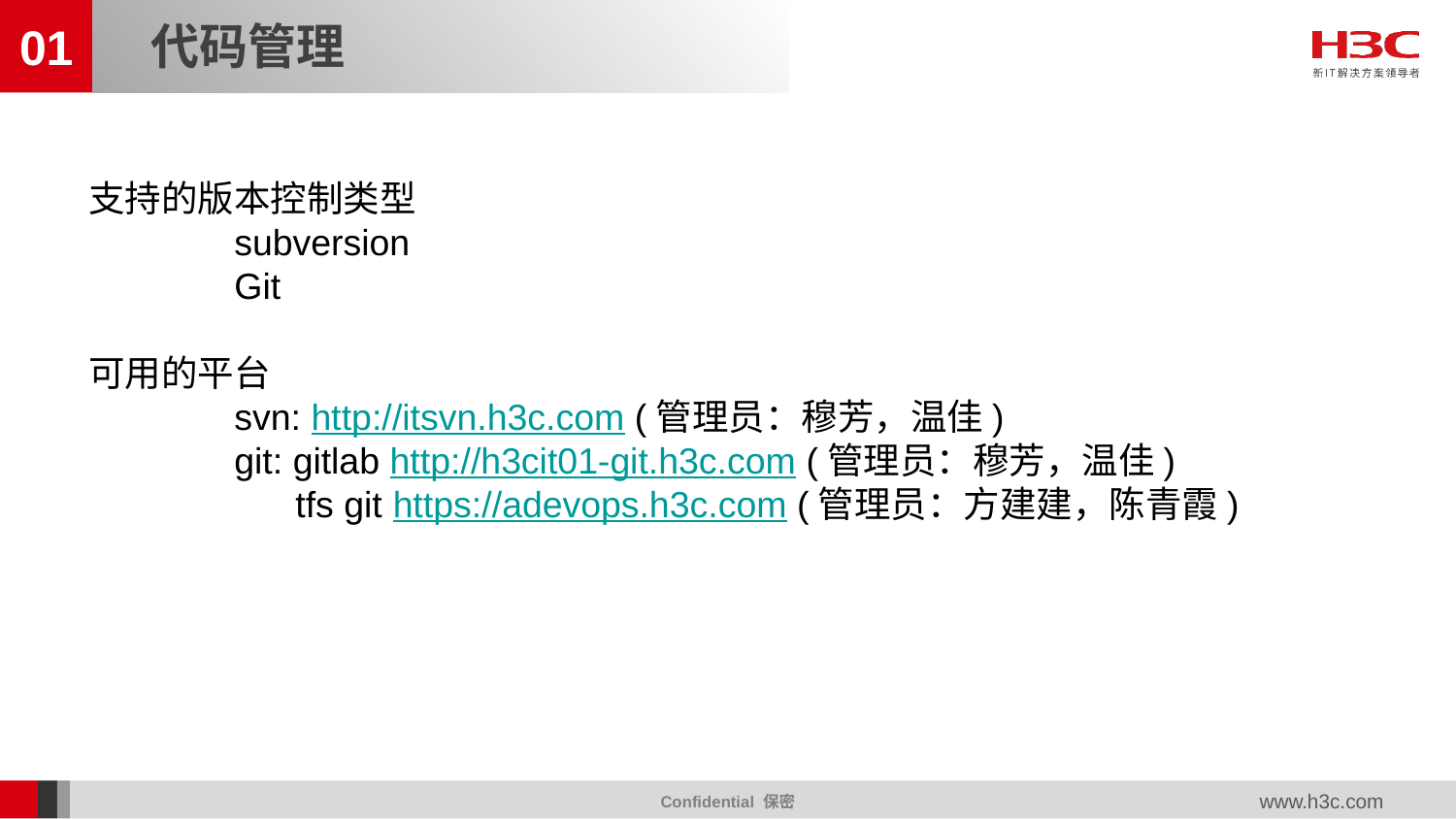

01

代码管理
支持的版本控制类型
	subversion
	Git

可用的平台
	svn: http://itsvn.h3c.com (管理员：穆芳，温佳)
	git: gitlab http://h3cit01-git.h3c.com (管理员：穆芳，温佳)
	      tfs git https://adevops.h3c.com (管理员：方建建，陈青霞)